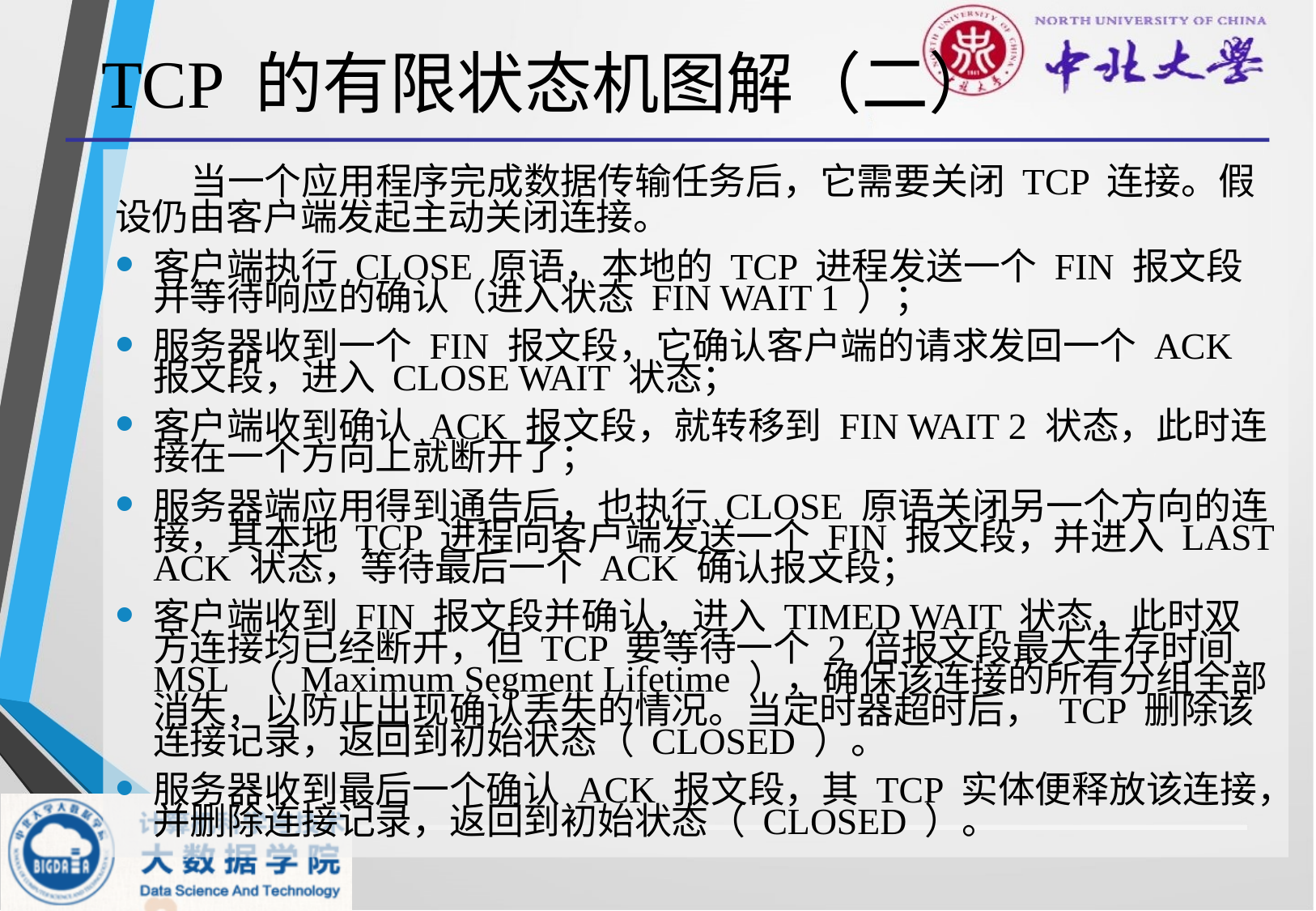

# TCP 的有限状态机图解（二）
        当一个应用程序完成数据传输任务后，它需要关闭 TCP 连接。假设仍由客户端发起主动关闭连接。
客户端执行 CLOSE 原语，本地的 TCP 进程发送一个 FIN 报文段并等待响应的确认（进入状态 FIN WAIT 1 ）；
服务器收到一个 FIN 报文段，它确认客户端的请求发回一个 ACK 报文段，进入 CLOSE WAIT 状态；
客户端收到确认 ACK 报文段，就转移到 FIN WAIT 2 状态，此时连接在一个方向上就断开了；
服务器端应用得到通告后，也执行 CLOSE 原语关闭另一个方向的连接，其本地 TCP 进程向客户端发送一个 FIN 报文段，并进入 LAST ACK 状态，等待最后一个 ACK 确认报文段；
客户端收到 FIN 报文段并确认，进入 TIMED WAIT 状态，此时双方连接均已经断开，但 TCP 要等待一个 2 倍报文段最大生存时间 MSL （ Maximum Segment Lifetime ），确保该连接的所有分组全部消失，以防止出现确认丢失的情况。当定时器超时后， TCP 删除该连接记录，返回到初始状态（ CLOSED ）。
服务器收到最后一个确认 ACK 报文段，其 TCP 实体便释放该连接，并删除连接记录，返回到初始状态（ CLOSED ）。
25